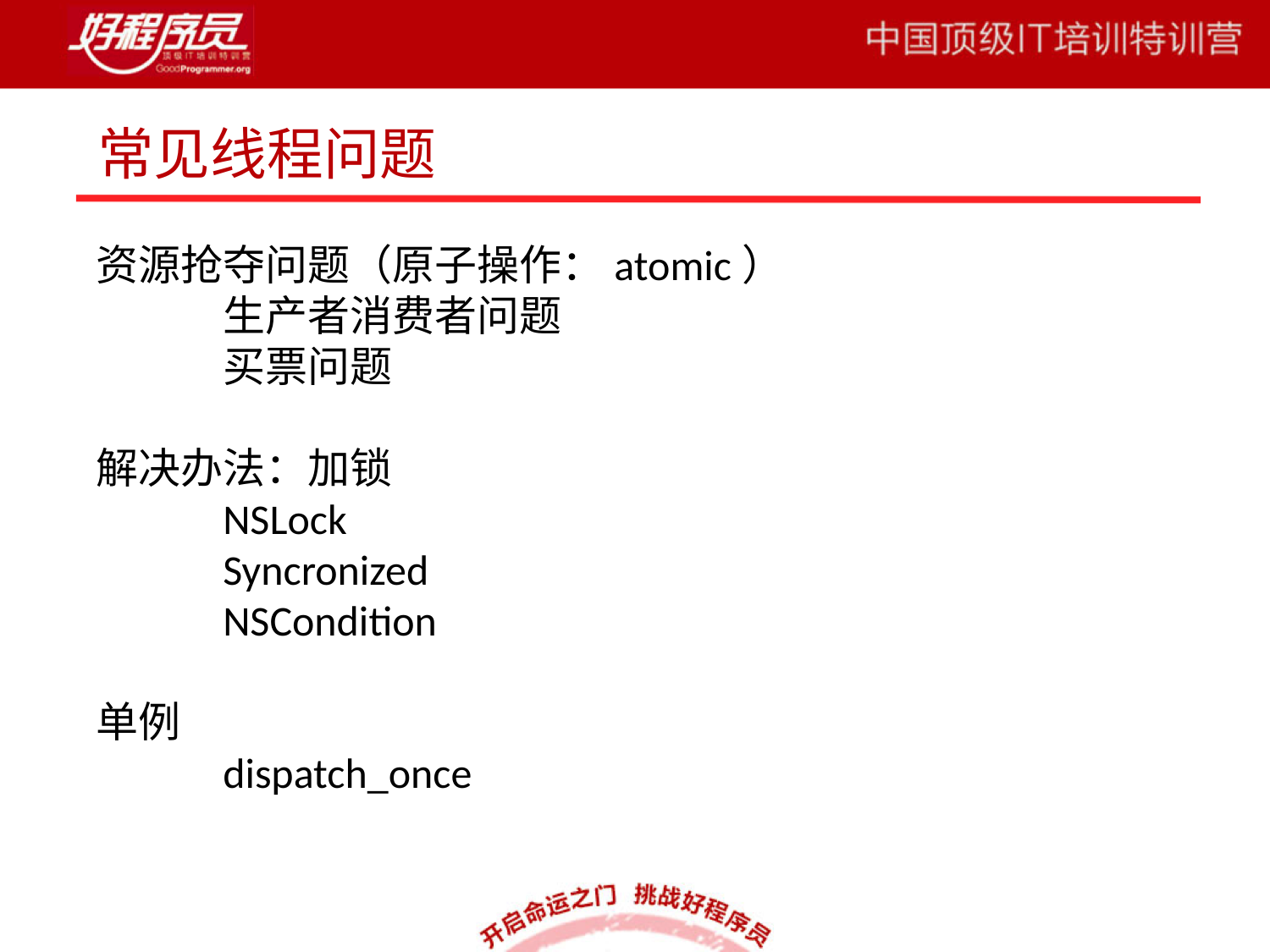

常见线程问题
资源抢夺问题（原子操作：atomic）
	生产者消费者问题
	买票问题

解决办法：加锁
	NSLock
	Syncronized
	NSCondition

单例
	dispatch_once